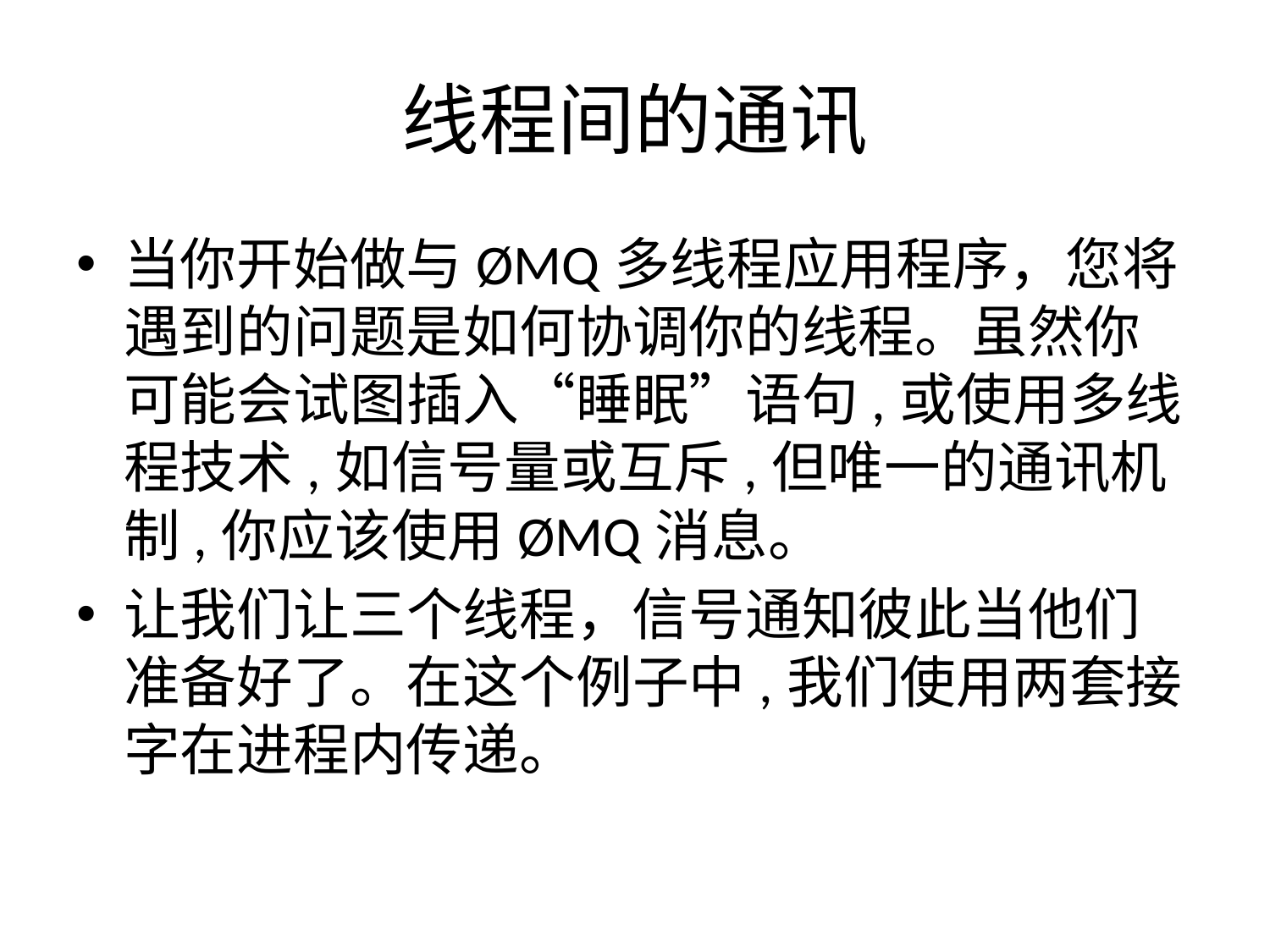

# 线程间的通讯
当你开始做与ØMQ多线程应用程序，您将遇到的问题是如何协调你的线程。虽然你可能会试图插入“睡眠”语句,或使用多线程技术,如信号量或互斥,但唯一的通讯机制,你应该使用ØMQ消息。
让我们让三个线程，信号通知彼此当他们准备好了。在这个例子中,我们使用两套接字在进程内传递。